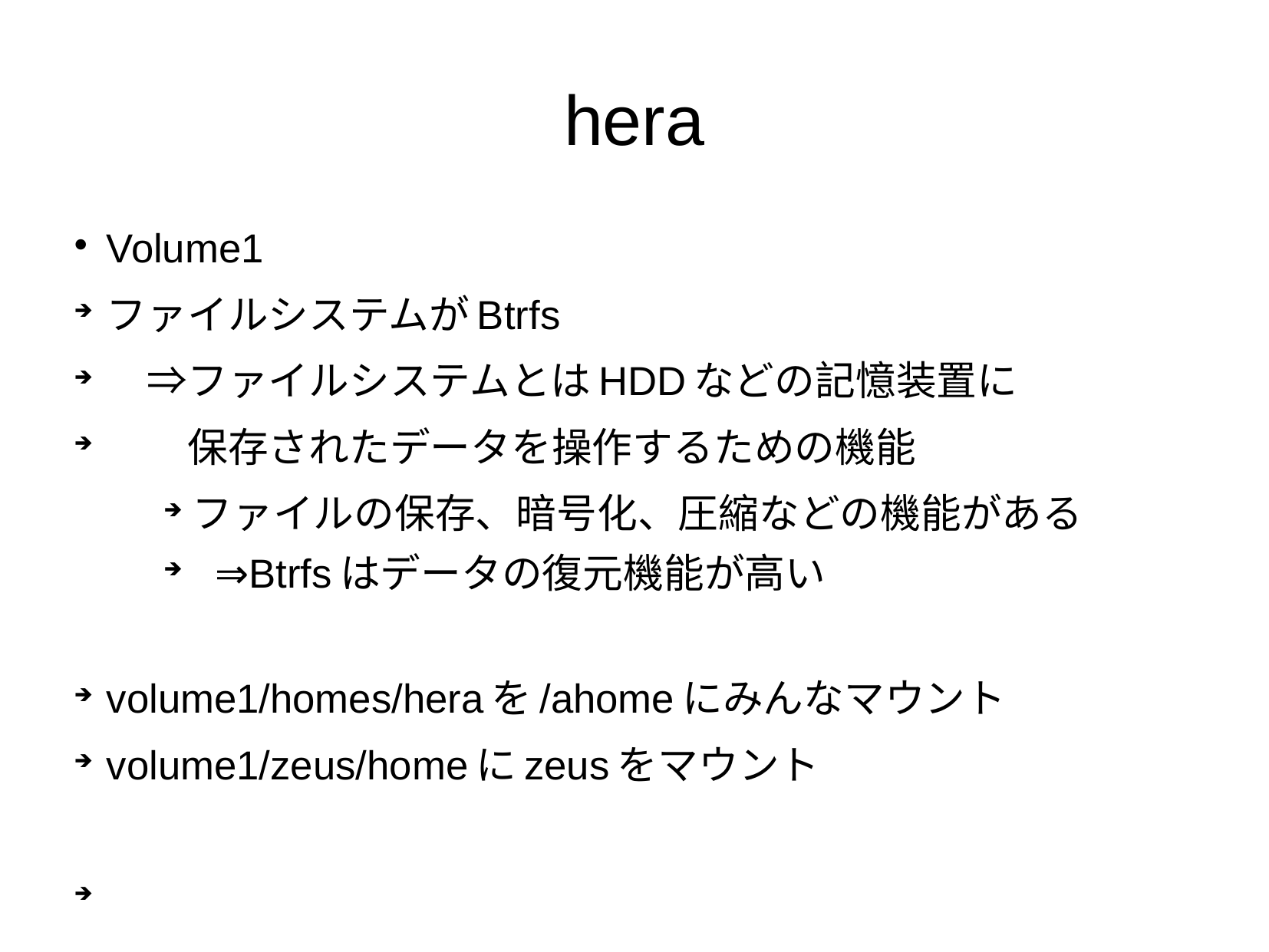

hera
Volume1
ファイルシステムがBtrfs
　⇒ファイルシステムとはHDDなどの記憶装置に
　　保存されたデータを操作するための機能
ファイルの保存、暗号化、圧縮などの機能がある
  ⇒Btrfsはデータの復元機能が高い

volume1/homes/heraを/ahomeにみんなマウント
volume1/zeus/homeにzeusをマウント